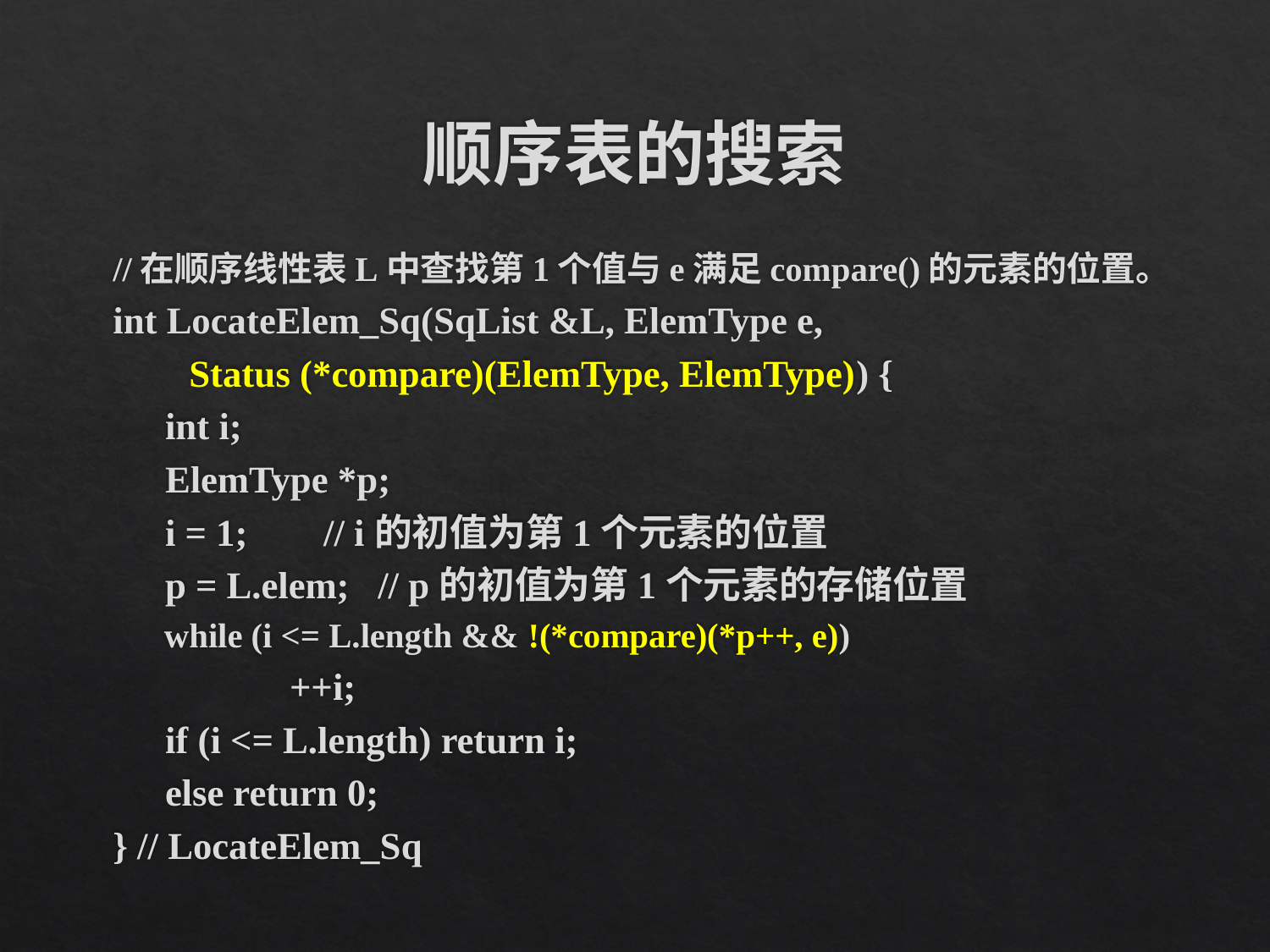

# 顺序表的搜索
//在顺序线性表L中查找第1个值与e满足compare()的元素的位置。
int LocateElem_Sq(SqList &L, ElemType e,
        Status (*compare)(ElemType, ElemType)) {
	int i;
	ElemType *p;
	i = 1;        // i的初值为第1个元素的位置
	p = L.elem;   // p的初值为第1个元素的存储位置
while (i <= L.length && !(*compare)(*p++, e))
            	++i;
	if (i <= L.length) return i;
			else return 0;
} // LocateElem_Sq